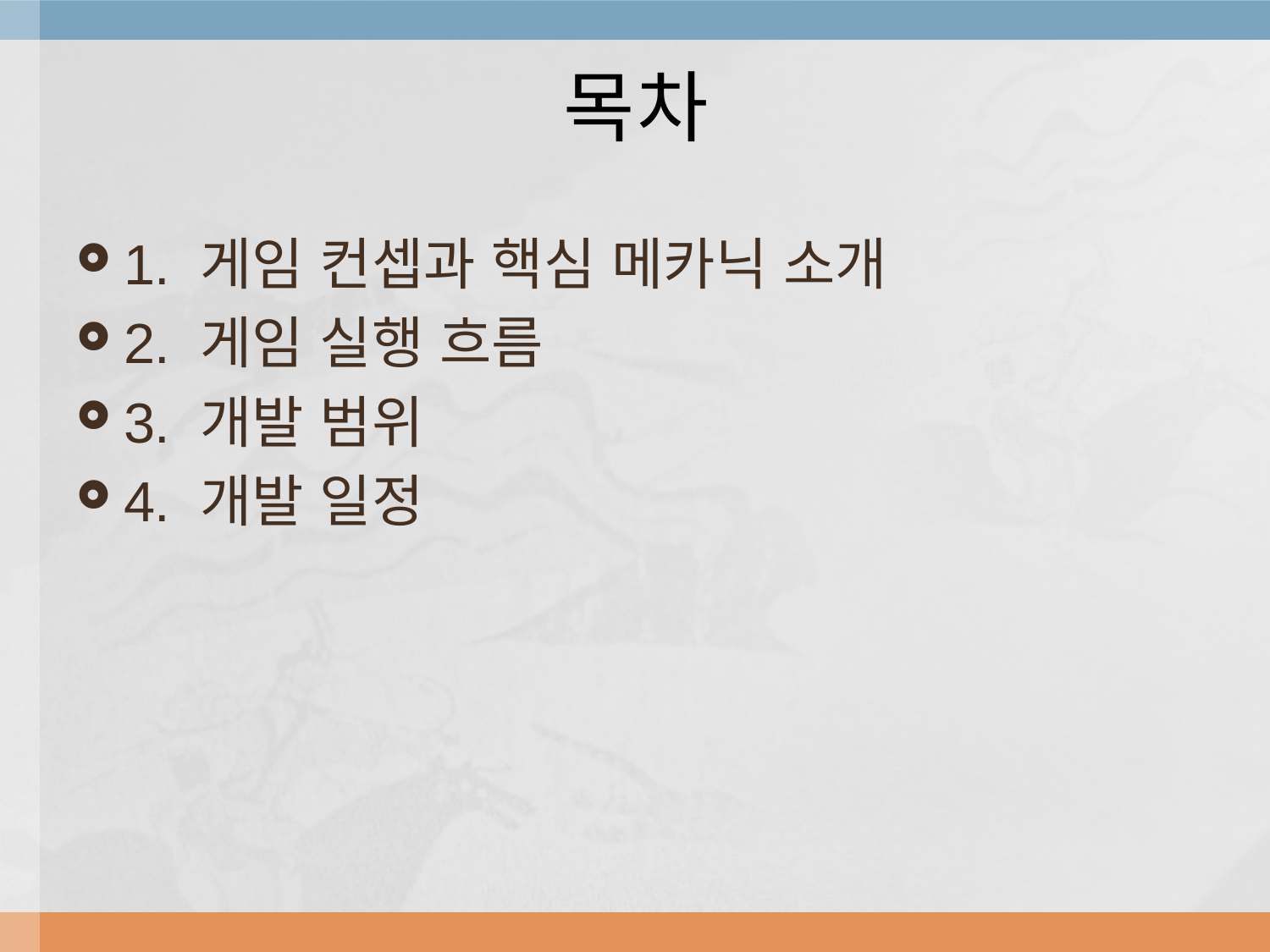

# 목차
1. 게임 컨셉과 핵심 메카닉 소개
2. 게임 실행 흐름
3. 개발 범위
4. 개발 일정